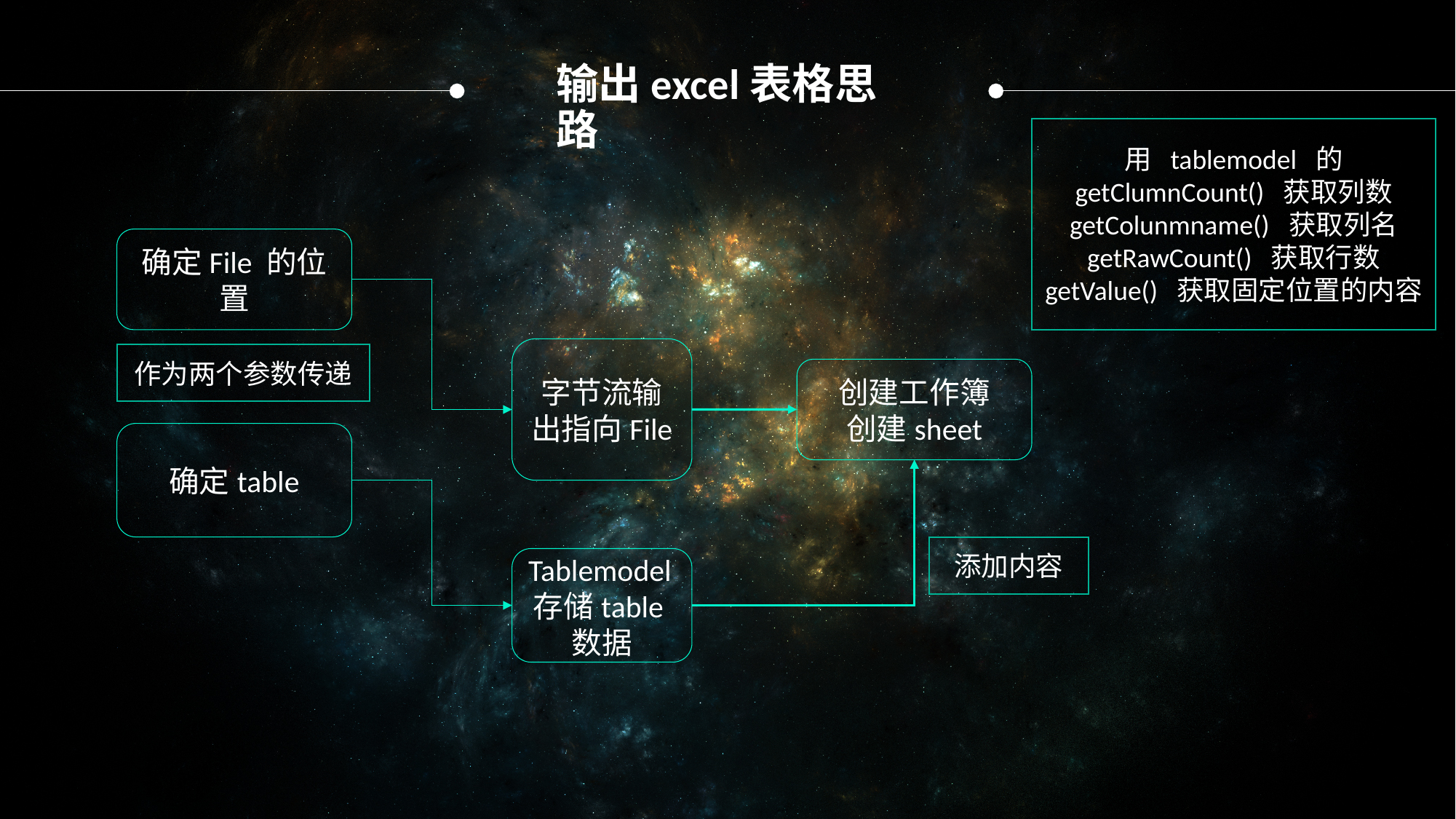

输出excel表格思路
用  tablemodel  的
getClumnCount()  获取列数
getColunmname()  获取列名
getRawCount()  获取行数
getValue()  获取固定位置的内容
确定File 的位置
字节流输出指向File
作为两个参数传递
创建工作簿
创建sheet
确定table
添加内容
Tablemodel存储table数据